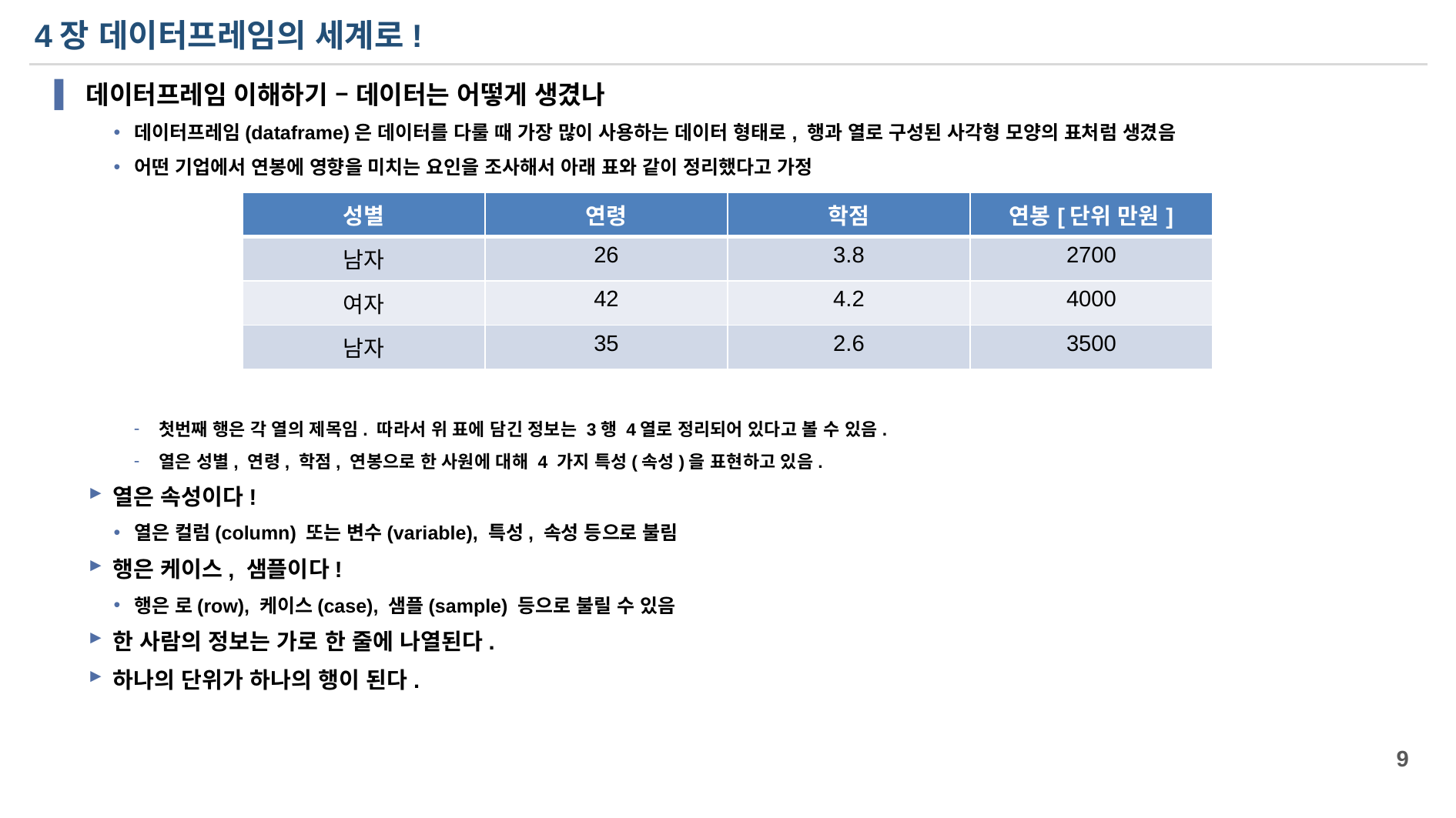

# 4장 데이터프레임의 세계로!
데이터프레임 이해하기 – 데이터는 어떻게 생겼나
데이터프레임(dataframe)은 데이터를 다룰 때 가장 많이 사용하는 데이터 형태로, 행과 열로 구성된 사각형 모양의 표처럼 생겼음
어떤 기업에서 연봉에 영향을 미치는 요인을 조사해서 아래 표와 같이 정리했다고 가정

첫번째 행은 각 열의 제목임. 따라서 위 표에 담긴 정보는 3행 4열로 정리되어 있다고 볼 수 있음.
열은 성별, 연령, 학점, 연봉으로 한 사원에 대해 4 가지 특성(속성)을 표현하고 있음.
열은 속성이다!
열은 컬럼(column) 또는 변수(variable), 특성, 속성 등으로 불림
행은 케이스, 샘플이다!
행은 로(row), 케이스(case), 샘플(sample) 등으로 불릴 수 있음
한 사람의 정보는 가로 한 줄에 나열된다.
하나의 단위가 하나의 행이 된다.
| 성별 | 연령 | 학점 | 연봉[단위 만원] |
| --- | --- | --- | --- |
| 남자 | 26 | 3.8 | 2700 |
| 여자 | 42 | 4.2 | 4000 |
| 남자 | 35 | 2.6 | 3500 |
9